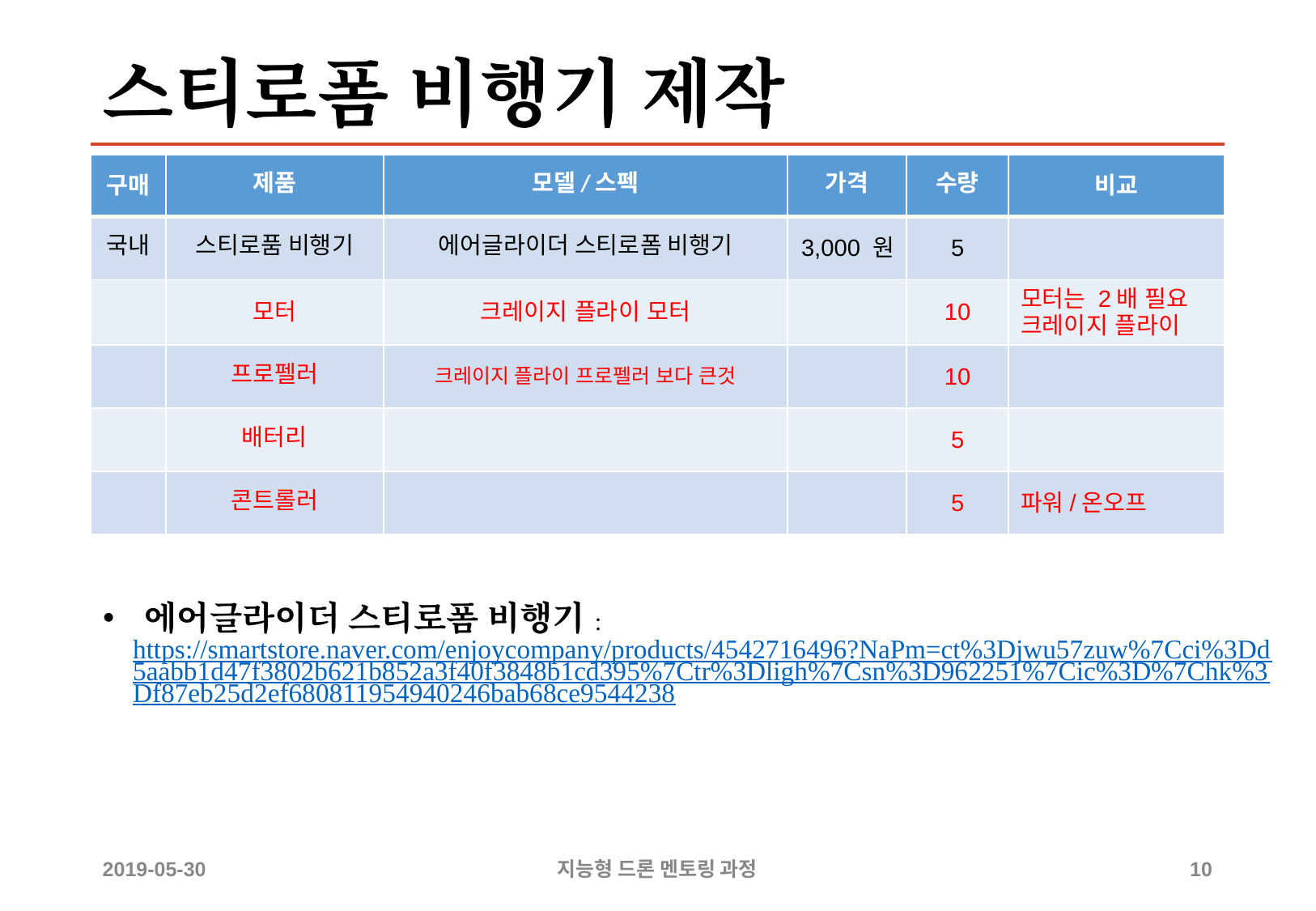

# 스티로폼 비행기 제작
| 구매 | 제품 | 모델/스펙 | 가격 | 수량 | 비교 |
| --- | --- | --- | --- | --- | --- |
| 국내 | 스티로품 비행기 | 에어글라이더 스티로폼 비행기 | 3,000 원 | 5 |  |
|  | 모터 | 크레이지 플라이 모터 |  | 10 | 모터는 2배 필요 크레이지 플라이 |
|  | 프로펠러 | 크레이지 플라이 프로펠러 보다 큰것 |  | 10 |  |
|  | 배터리 |  |  | 5 |  |
|  | 콘트롤러 |  |  | 5 | 파워/온오프 |
 에어글라이더 스티로폼 비행기 : https://smartstore.naver.com/enjoycompany/products/4542716496?NaPm=ct%3Djwu57zuw%7Cci%3Dd5aabb1d47f3802b621b852a3f40f3848b1cd395%7Ctr%3Dligh%7Csn%3D962251%7Cic%3D%7Chk%3Df87eb25d2ef680811954940246bab68ce9544238

2019-05-30
지능형 드론 멘토링 과정
10